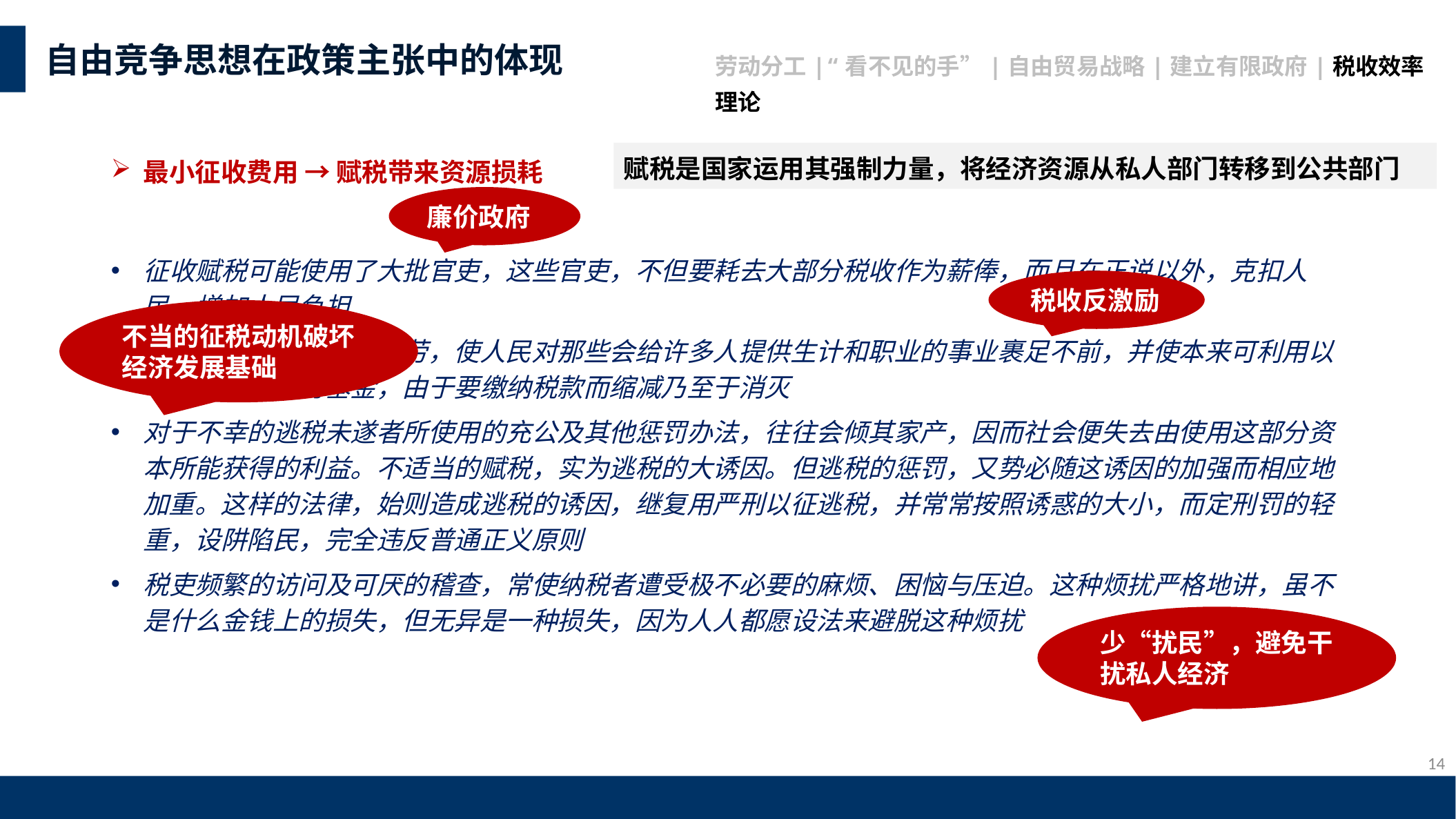

自由竞争思想在政策主张中的体现
劳动分工|“看不见的手”|自由贸易战略|建立有限政府|税收效率理论
赋税是国家运用其强制力量，将经济资源从私人部门转移到公共部门
最小征收费用 → 赋税带来资源损耗
廉价政府
征收赋税可能使用了大批官吏，这些官吏，不但要耗去大部分税收作为薪俸，而且在正说以外，克扣人民，增加人民负担
它可能妨碍了人民的勤劳，使人民对那些会给许多人提供生计和职业的事业裹足不前，并使本来可利用以举办上述事业的基金，由于要缴纳税款而缩减乃至于消灭
对于不幸的逃税未遂者所使用的充公及其他惩罚办法，往往会倾其家产，因而社会便失去由使用这部分资本所能获得的利益。不适当的赋税，实为逃税的大诱因。但逃税的惩罚，又势必随这诱因的加强而相应地加重。这样的法律，始则造成逃税的诱因，继复用严刑以征逃税，并常常按照诱惑的大小，而定刑罚的轻重，设阱陷民，完全违反普通正义原则
税吏频繁的访问及可厌的稽查，常使纳税者遭受极不必要的麻烦、困恼与压迫。这种烦扰严格地讲，虽不是什么金钱上的损失，但无异是一种损失，因为人人都愿设法来避脱这种烦扰
税收反激励
不当的征税动机破坏经济发展基础

少“扰民”，避免干扰私人经济
14